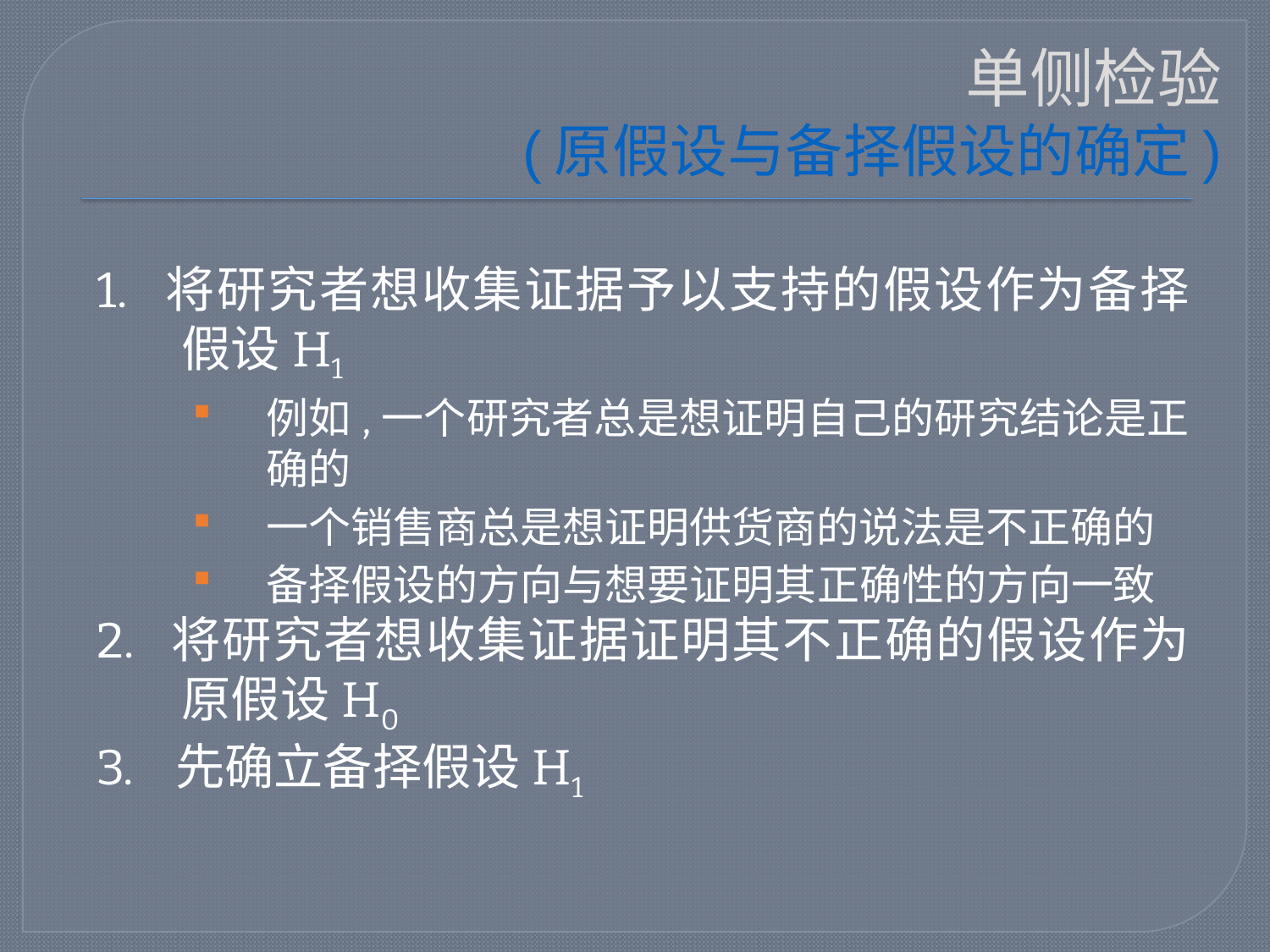

# 单侧检验 (原假设与备择假设的确定)
1.  将研究者想收集证据予以支持的假设作为备择假设H1
例如,一个研究者总是想证明自己的研究结论是正确的
一个销售商总是想证明供货商的说法是不正确的
备择假设的方向与想要证明其正确性的方向一致
2.  将研究者想收集证据证明其不正确的假设作为原假设H0
3.   先确立备择假设H1